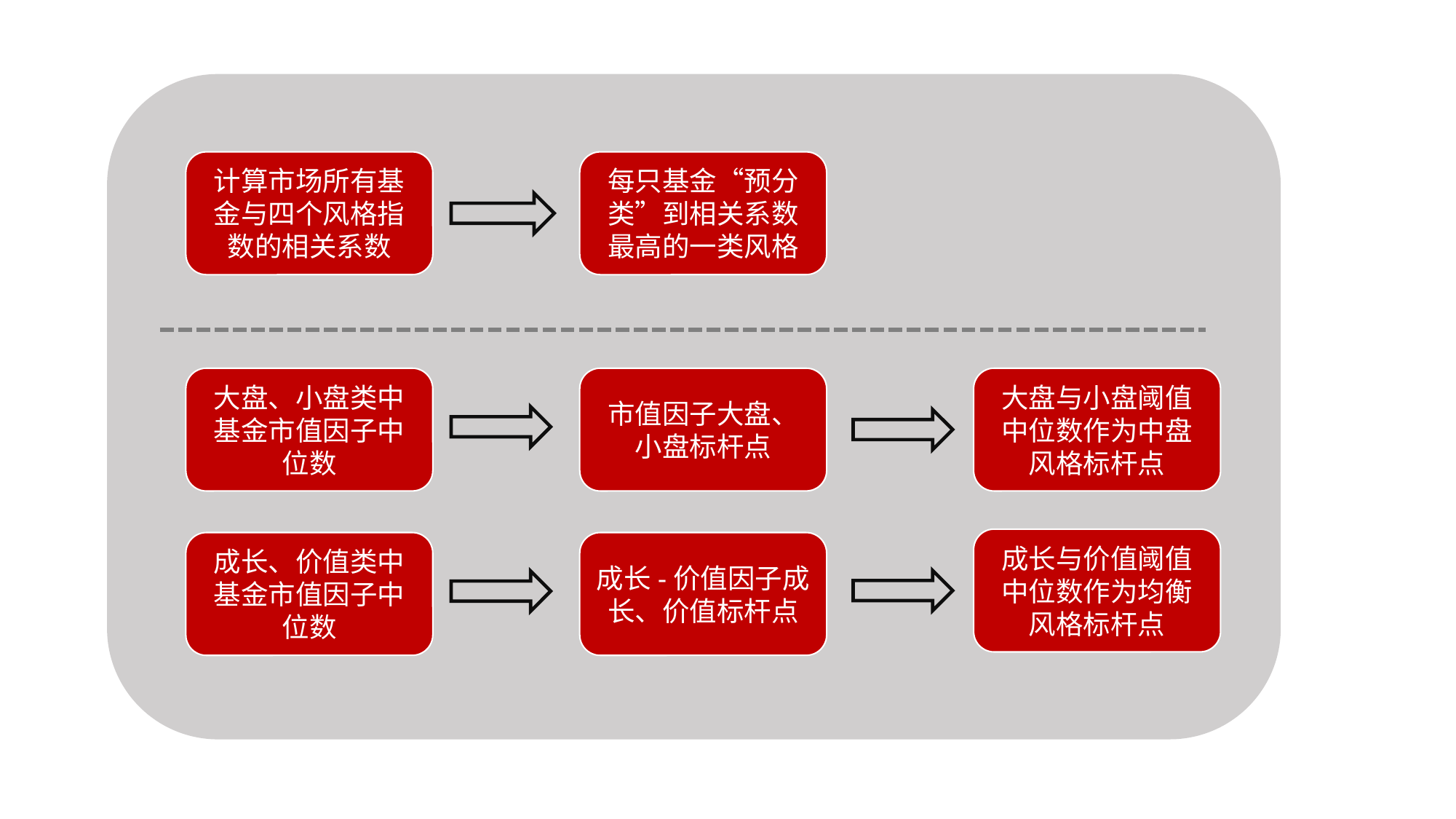

计算市场所有基金与四个风格指数的相关系数
每只基金“预分类”到相关系数最高的一类风格

大盘、小盘类中基金市值因子中位数
市值因子大盘、小盘标杆点
大盘与小盘阈值中位数作为中盘风格标杆点

成长与价值阈值中位数作为均衡风格标杆点
成长、价值类中基金市值因子中位数
成长-价值因子成长、价值标杆点